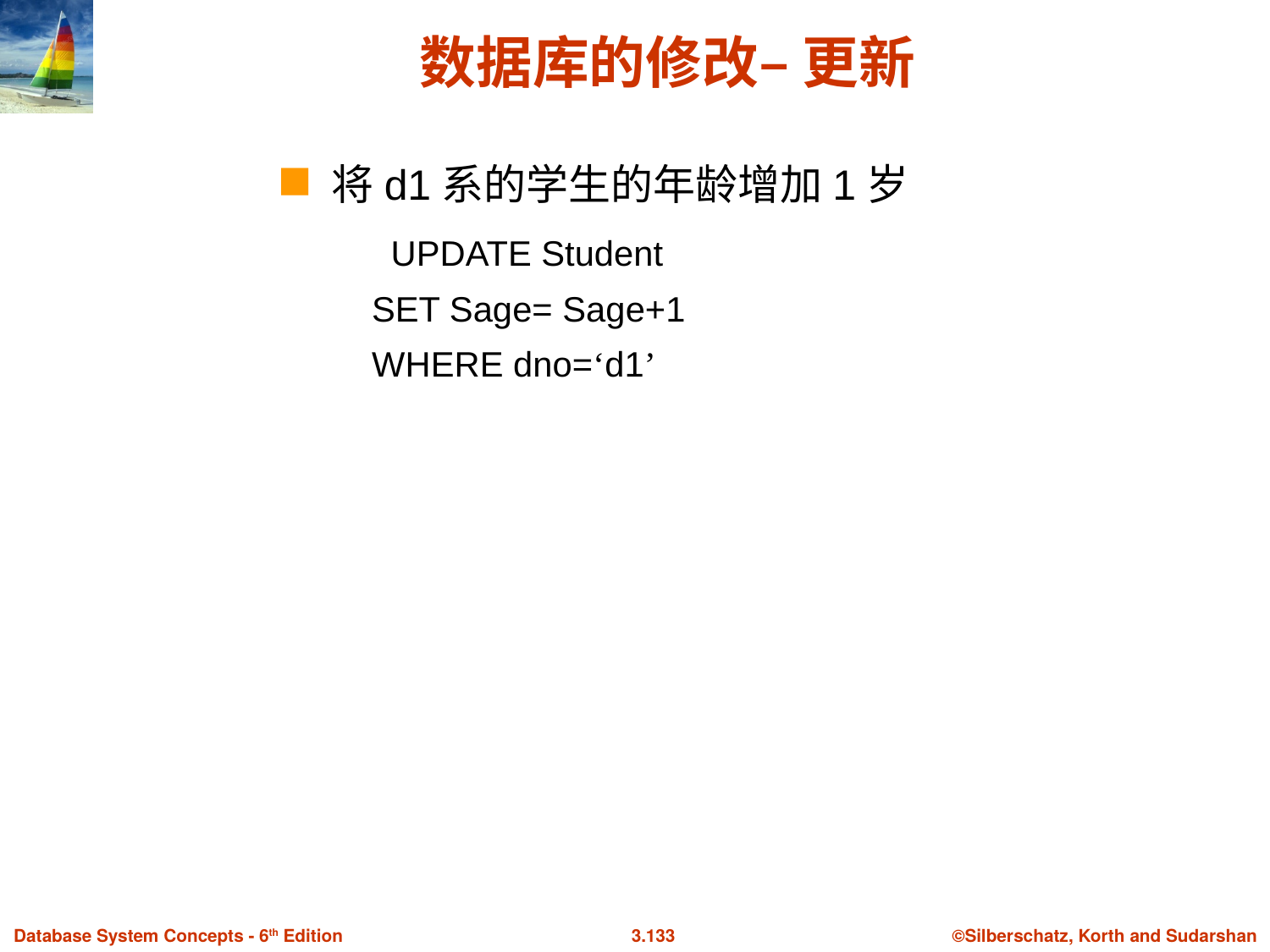

# 数据库的修改– 更新
将d1系的学生的年龄增加1岁
         UPDATE Student
         SET Sage= Sage+1
         WHERE dno=‘d1’